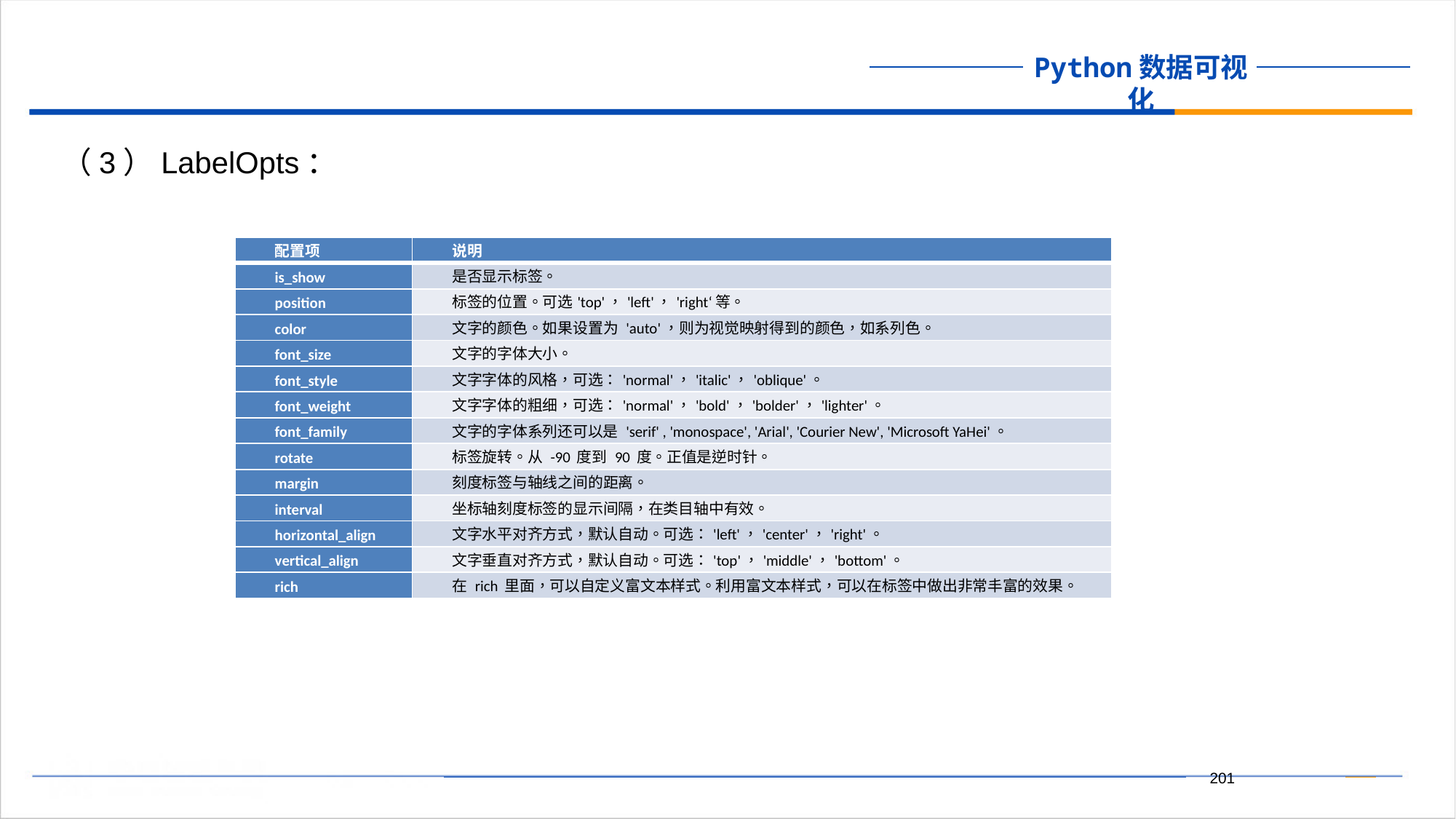

（3）LabelOpts：
| 配置项 | 说明 |
| --- | --- |
| is\_show | 是否显示标签。 |
| position | 标签的位置。可选'top'，'left'，'right‘等。 |
| color | 文字的颜色。如果设置为 'auto'，则为视觉映射得到的颜色，如系列色。 |
| font\_size | 文字的字体大小。 |
| font\_style | 文字字体的风格，可选：'normal'，'italic'，'oblique'。 |
| font\_weight | 文字字体的粗细，可选：'normal'，'bold'，'bolder'，'lighter'。 |
| font\_family | 文字的字体系列还可以是 'serif' , 'monospace', 'Arial', 'Courier New', 'Microsoft YaHei'。 |
| rotate | 标签旋转。从 -90 度到 90 度。正值是逆时针。 |
| margin | 刻度标签与轴线之间的距离。 |
| interval | 坐标轴刻度标签的显示间隔，在类目轴中有效。 |
| horizontal\_align | 文字水平对齐方式，默认自动。可选：'left'，'center'，'right'。 |
| vertical\_align | 文字垂直对齐方式，默认自动。可选：'top'，'middle'，'bottom'。 |
| rich | 在 rich 里面，可以自定义富文本样式。利用富文本样式，可以在标签中做出非常丰富的效果。 |